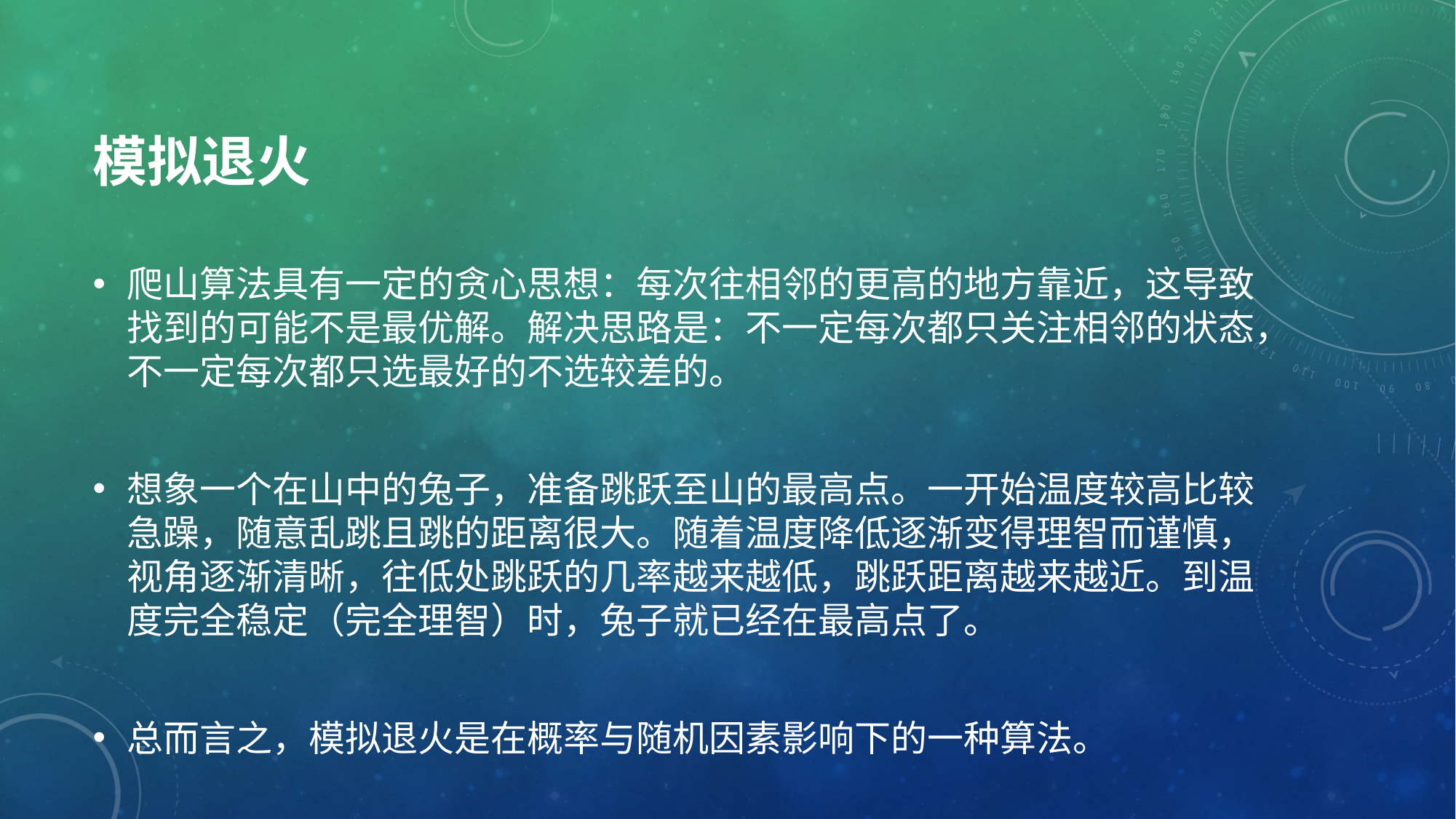

# 模拟退火
爬山算法具有一定的贪心思想：每次往相邻的更高的地方靠近，这导致找到的可能不是最优解。解决思路是：不一定每次都只关注相邻的状态，不一定每次都只选最好的不选较差的。

想象一个在山中的兔子，准备跳跃至山的最高点。一开始温度较高比较急躁，随意乱跳且跳的距离很大。随着温度降低逐渐变得理智而谨慎，视角逐渐清晰，往低处跳跃的几率越来越低，跳跃距离越来越近。到温度完全稳定（完全理智）时，兔子就已经在最高点了。

总而言之，模拟退火是在概率与随机因素影响下的一种算法。